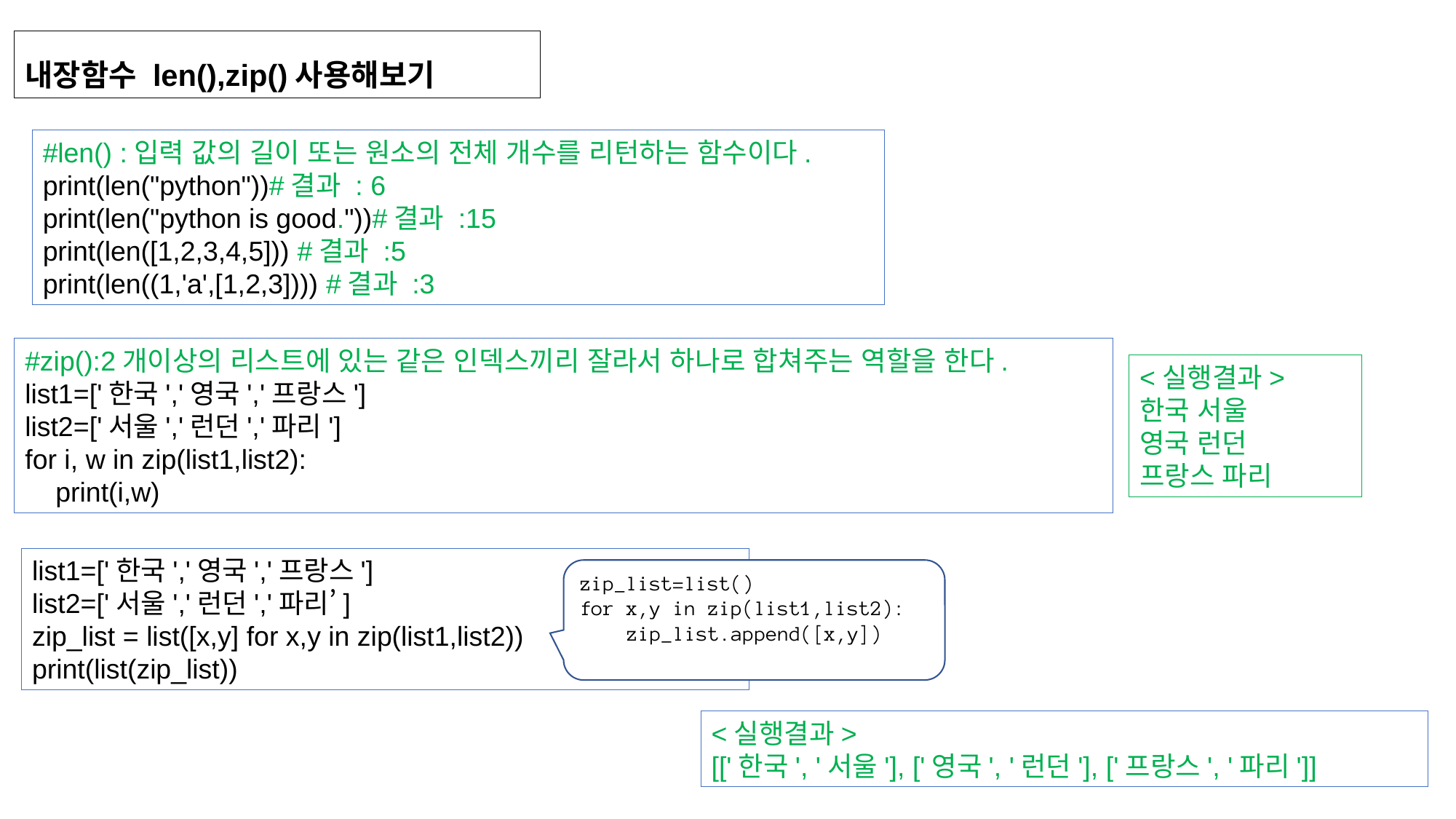

내장함수 len(),zip()사용해보기
#len() :입력 값의 길이 또는 원소의 전체 개수를 리턴하는 함수이다.
print(len("python"))#결과 : 6
print(len("python is good."))#결과 :15
print(len([1,2,3,4,5])) #결과 :5
print(len((1,'a',[1,2,3]))) #결과 :3
#zip():2개이상의 리스트에 있는 같은 인덱스끼리 잘라서 하나로 합쳐주는 역할을 한다.
list1=['한국','영국','프랑스']
list2=['서울','런던','파리']
for i, w in zip(list1,list2):
    print(i,w)
<실행결과>
한국 서울
영국 런던
프랑스 파리
list1=['한국','영국','프랑스']
list2=['서울','런던','파리’]
zip_list = list([x,y] for x,y in zip(list1,list2))
print(list(zip_list))
zip_list=list()
for x,y in zip(list1,list2):
    zip_list.append([x,y])

<실행결과>
[['한국', '서울'], ['영국', '런던'], ['프랑스', '파리']]